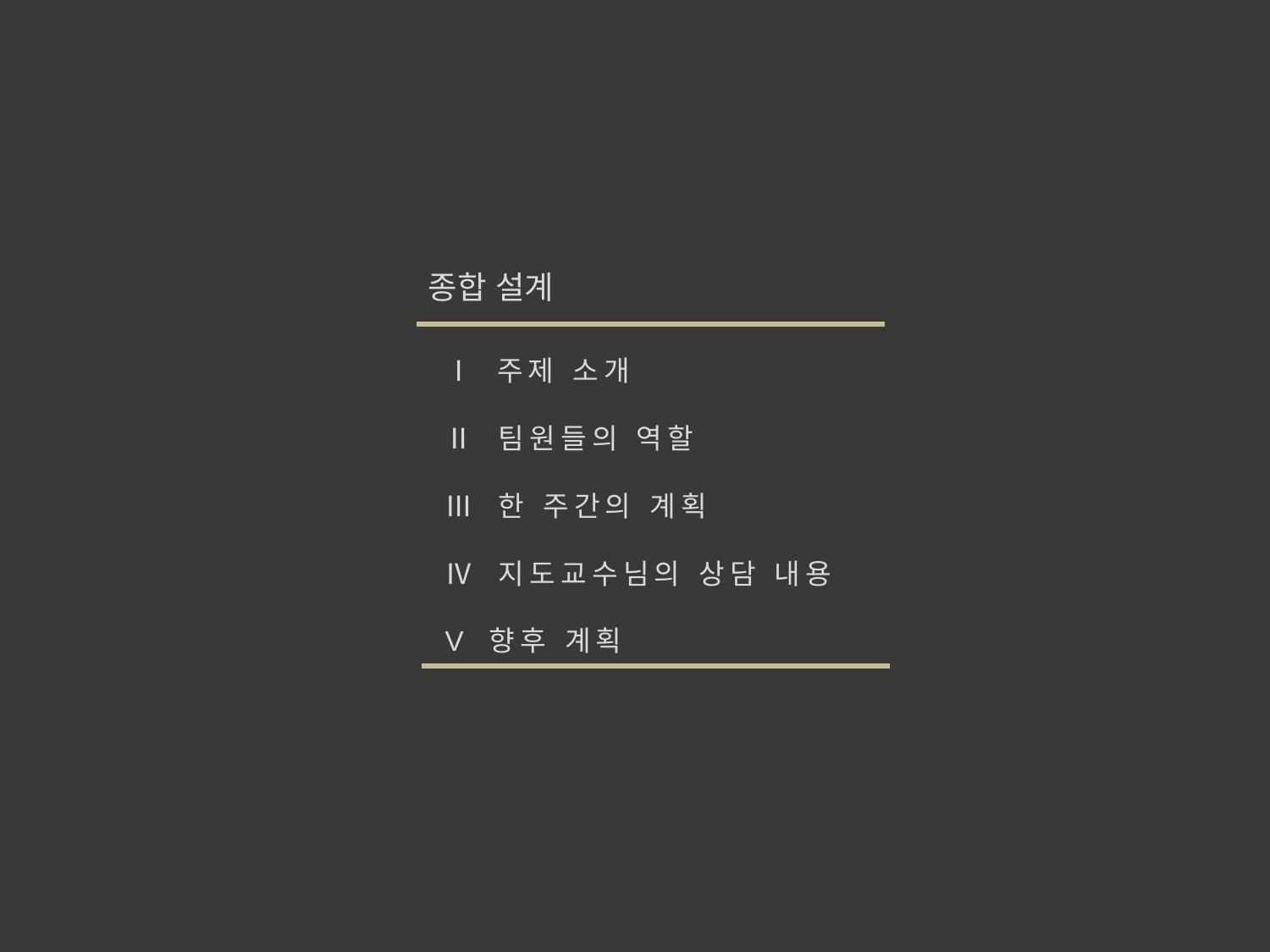

종합 설계
Ⅰ 주제 소개

Ⅱ 팀원들의 역할

Ⅲ 한 주간의 계획

Ⅳ 지도교수님의 상담 내용

V 향후 계획